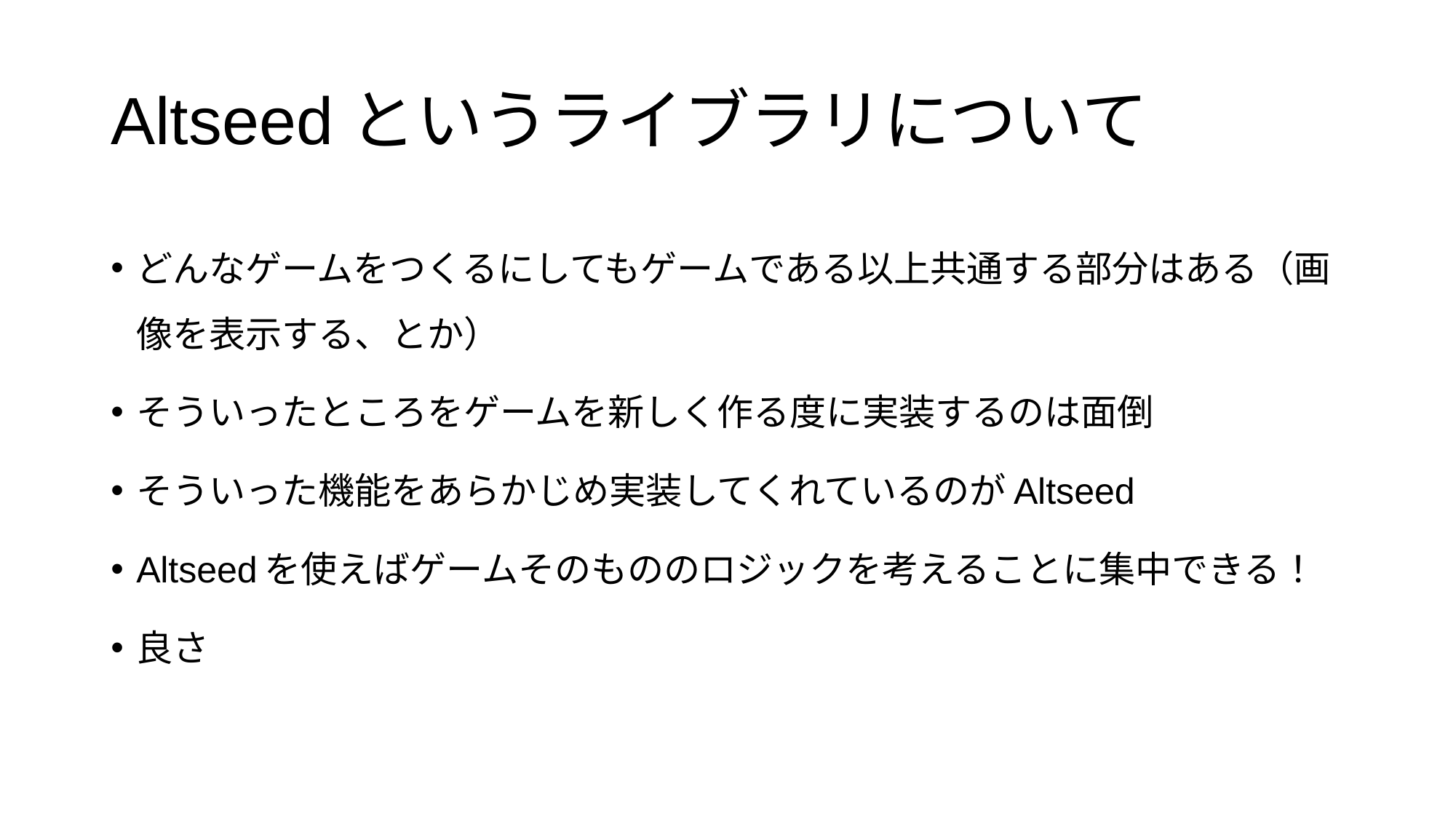

# Altseedというライブラリについて
どんなゲームをつくるにしてもゲームである以上共通する部分はある（画像を表示する、とか）
そういったところをゲームを新しく作る度に実装するのは面倒
そういった機能をあらかじめ実装してくれているのがAltseed
Altseedを使えばゲームそのもののロジックを考えることに集中できる！
良さ